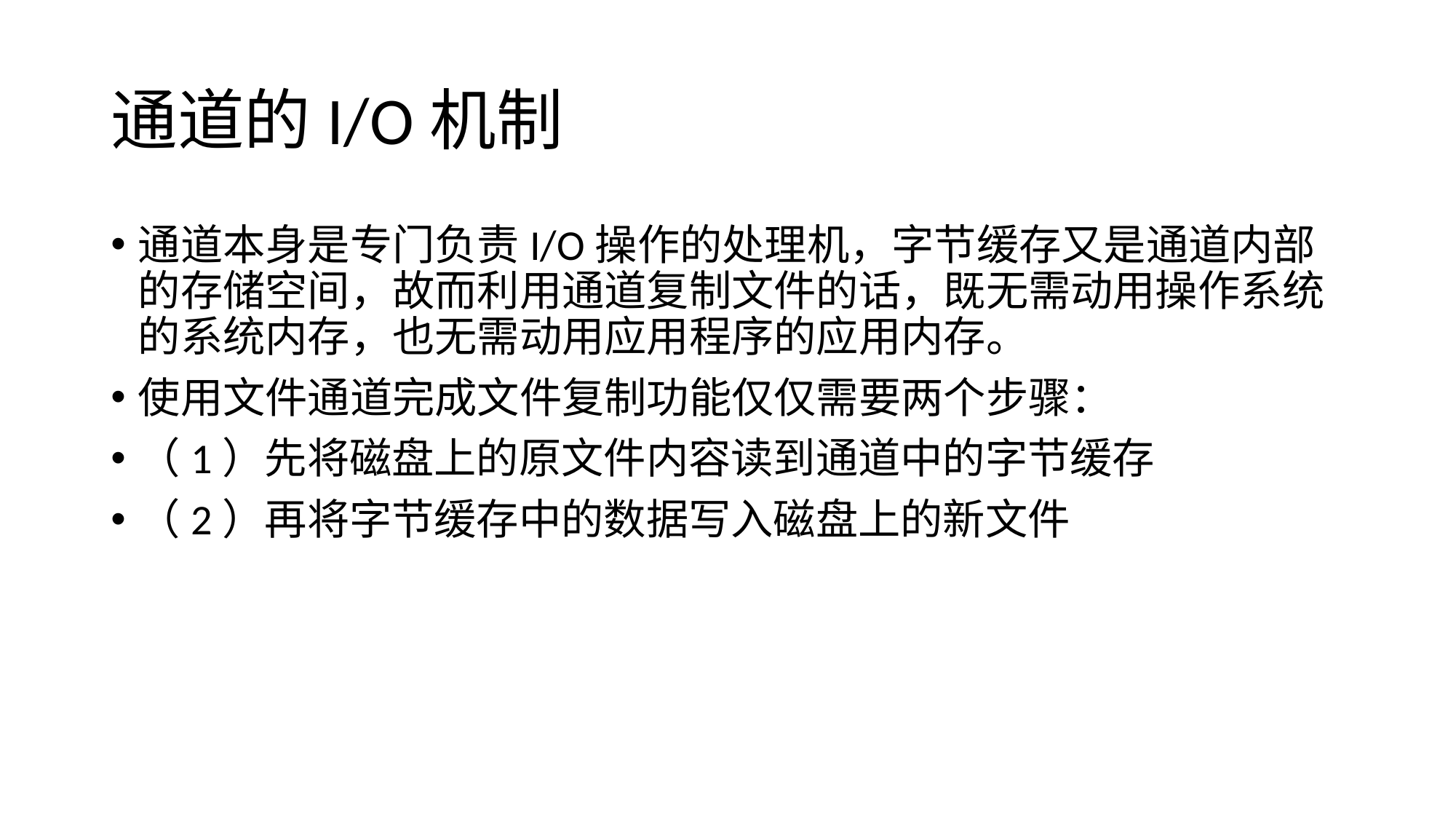

# 通道的I/O机制
通道本身是专门负责I/O操作的处理机，字节缓存又是通道内部的存储空间，故而利用通道复制文件的话，既无需动用操作系统的系统内存，也无需动用应用程序的应用内存。
使用文件通道完成文件复制功能仅仅需要两个步骤：
（1）先将磁盘上的原文件内容读到通道中的字节缓存
（2）再将字节缓存中的数据写入磁盘上的新文件